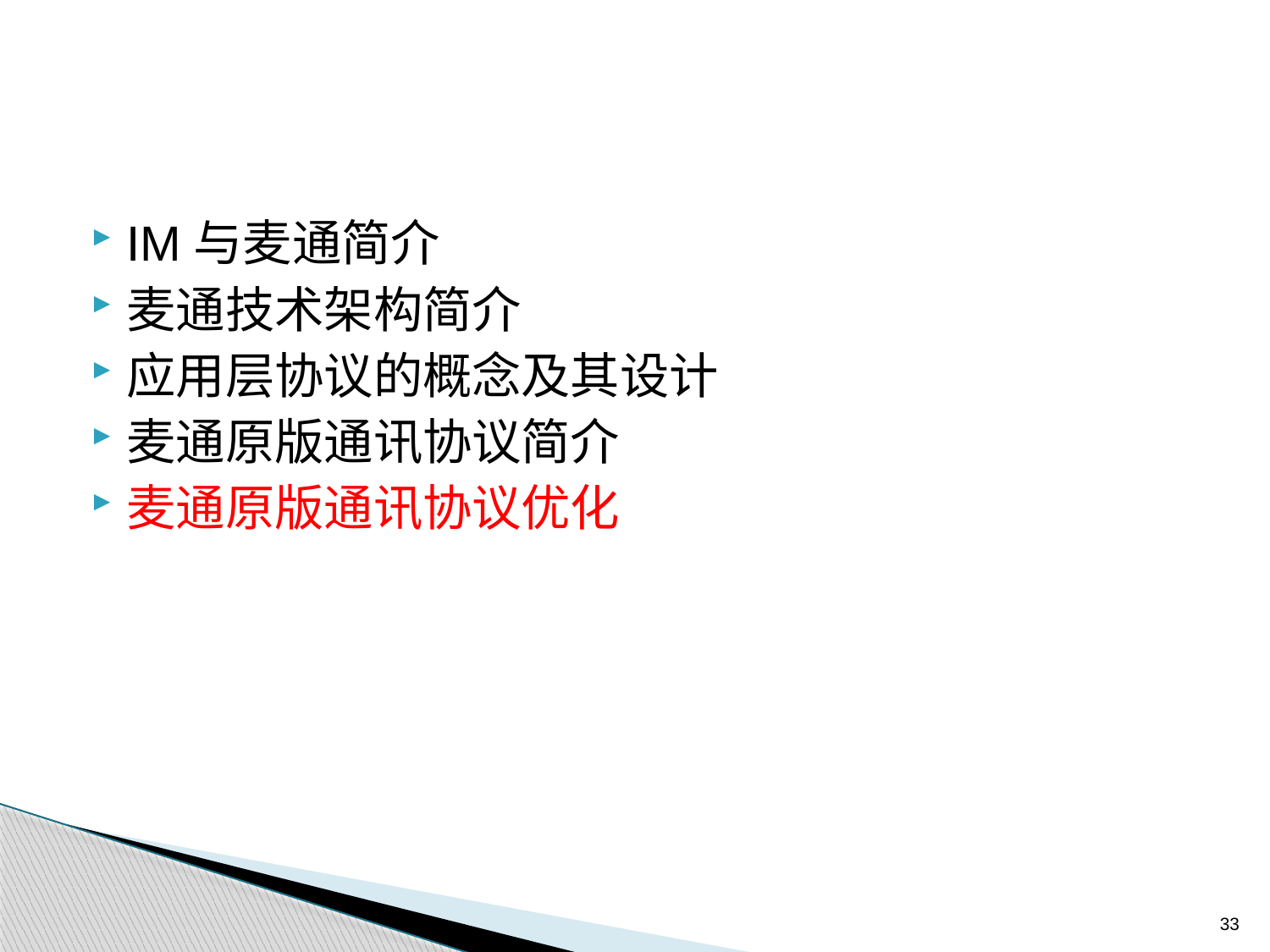

#
IM与麦通简介
麦通技术架构简介
应用层协议的概念及其设计
麦通原版通讯协议简介
麦通原版通讯协议优化

33